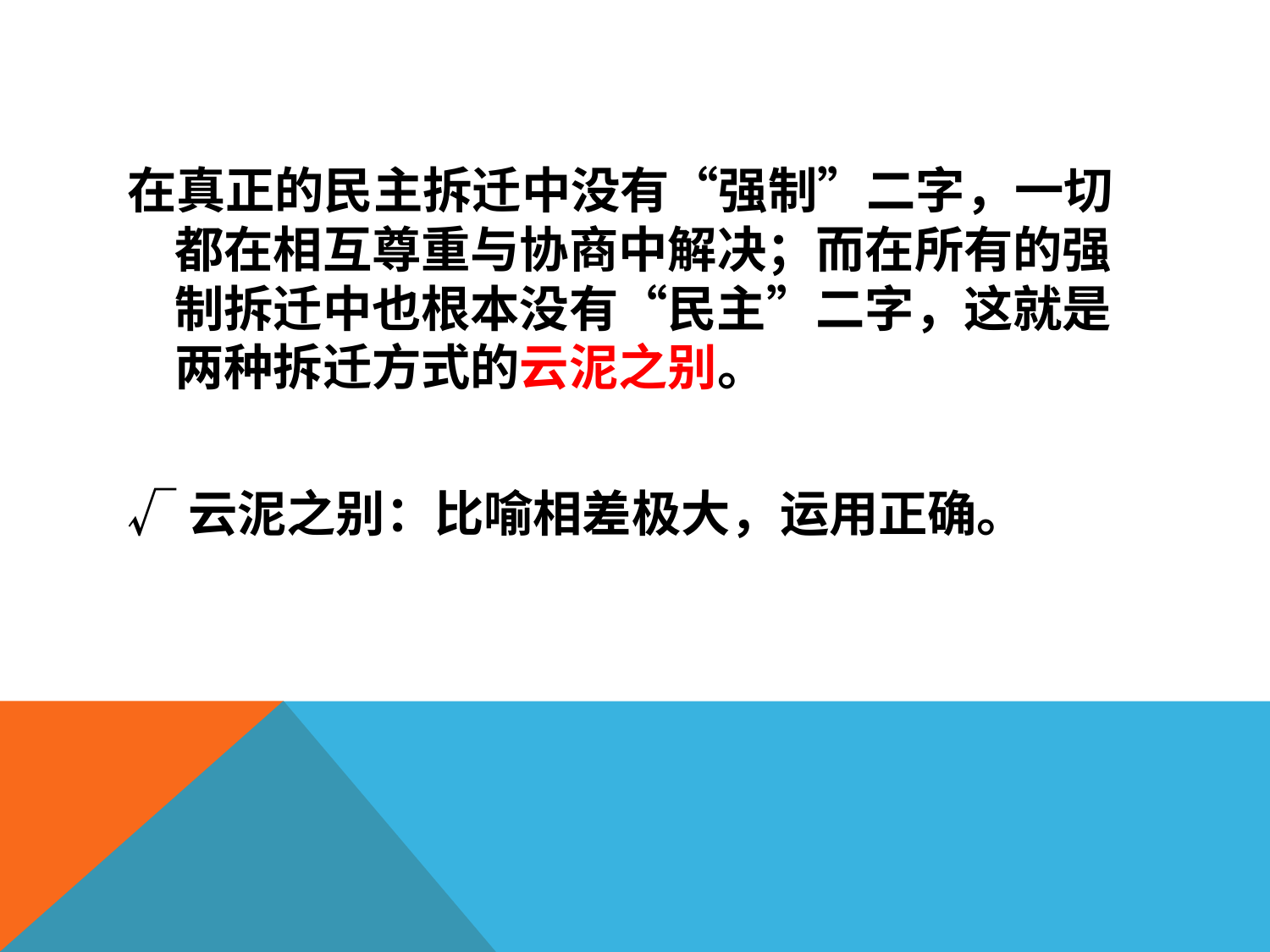

#
在真正的民主拆迁中没有“强制”二字，一切都在相互尊重与协商中解决；而在所有的强制拆迁中也根本没有“民主”二字，这就是两种拆迁方式的云泥之别。

√云泥之别：比喻相差极大，运用正确。